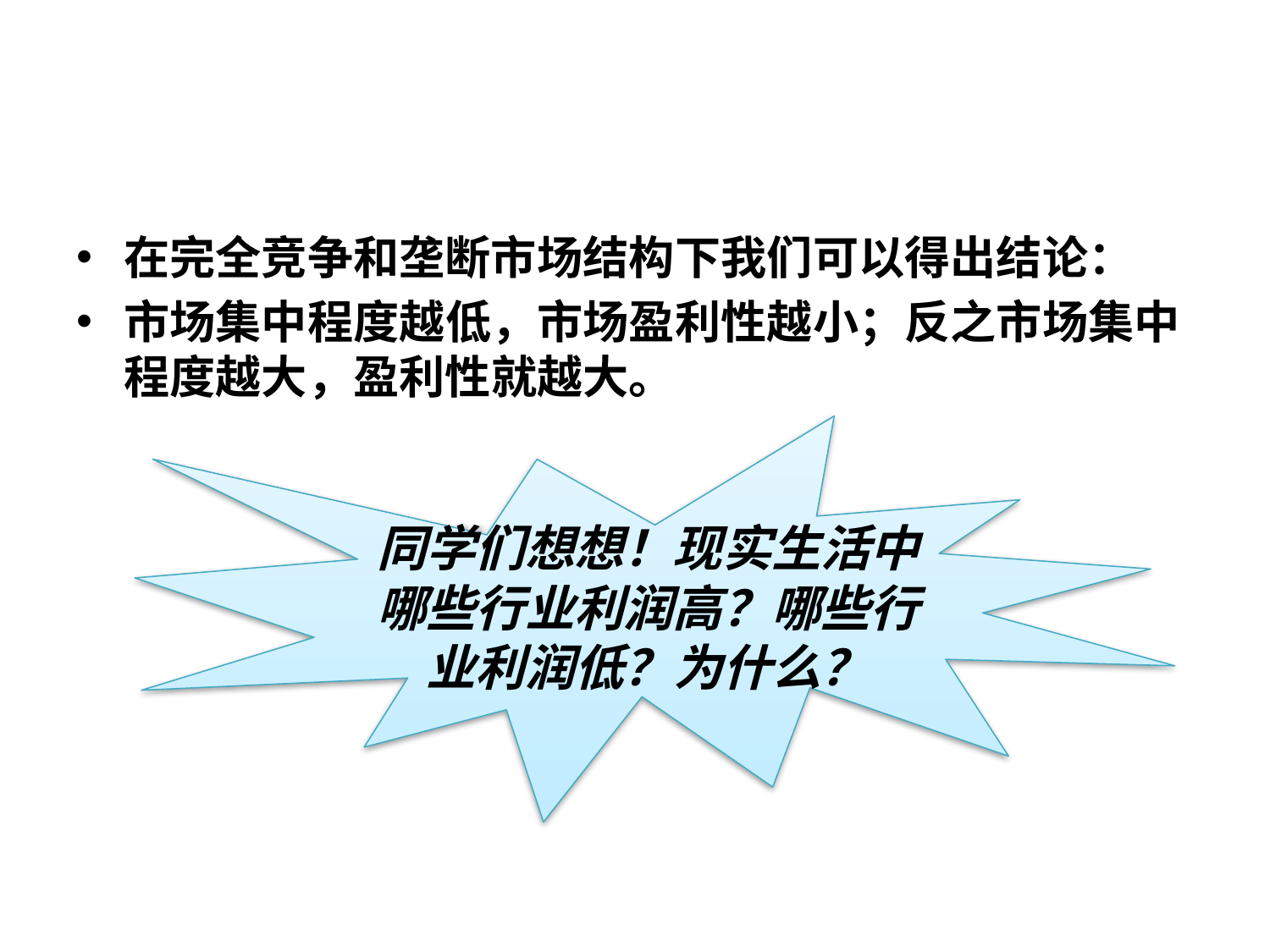

#
在完全竞争和垄断市场结构下我们可以得出结论：
市场集中程度越低，市场盈利性越小；反之市场集中程度越大，盈利性就越大。

同学们想想！现实生活中哪些行业利润高？哪些行业利润低？为什么？